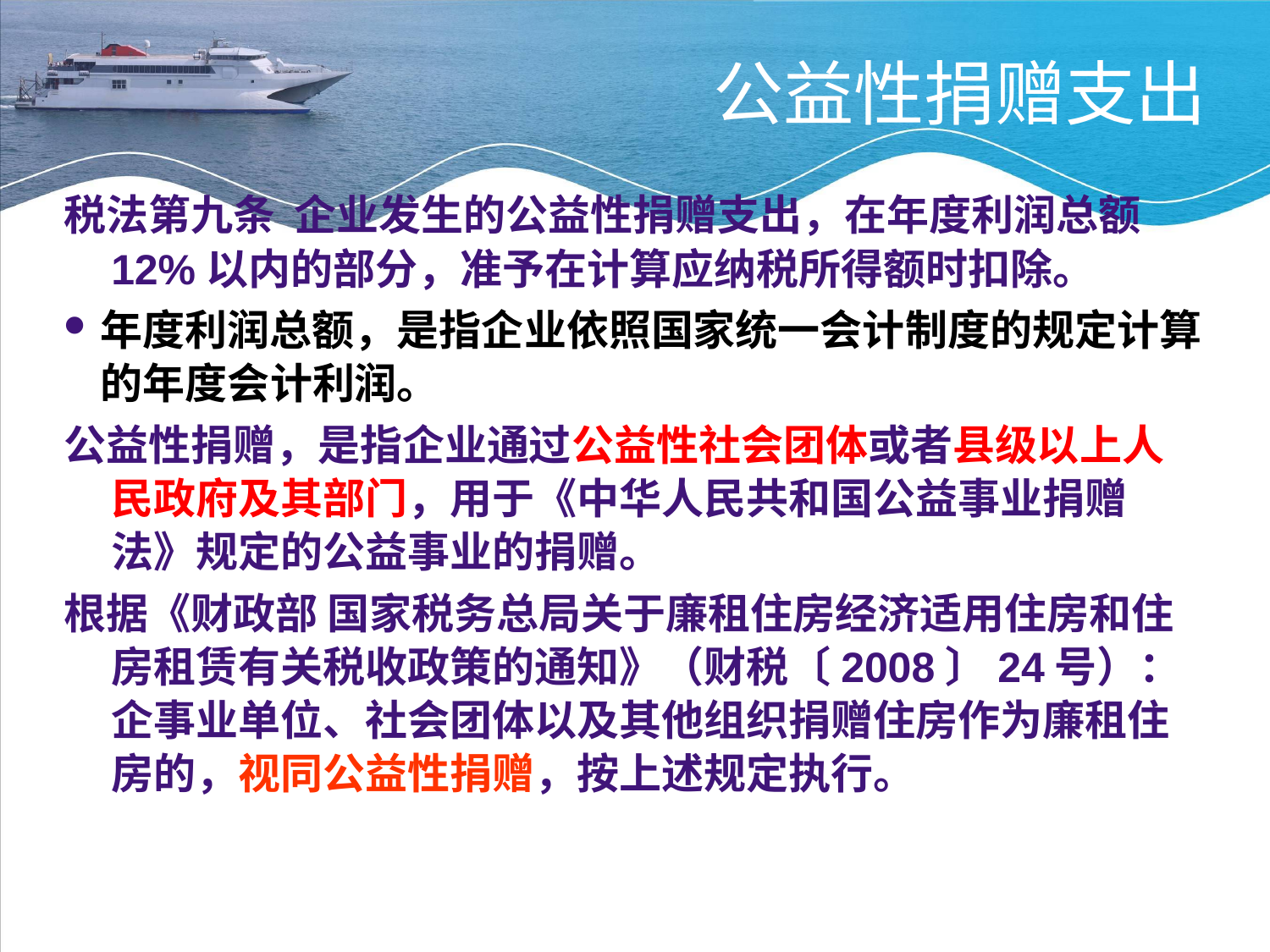

# 公益性捐赠支出
税法第九条  企业发生的公益性捐赠支出，在年度利润总额12%以内的部分，准予在计算应纳税所得额时扣除。
年度利润总额，是指企业依照国家统一会计制度的规定计算的年度会计利润。
公益性捐赠，是指企业通过公益性社会团体或者县级以上人民政府及其部门，用于《中华人民共和国公益事业捐赠法》规定的公益事业的捐赠。
根据《财政部 国家税务总局关于廉租住房经济适用住房和住房租赁有关税收政策的通知》（财税〔2008〕24号）：企事业单位、社会团体以及其他组织捐赠住房作为廉租住房的，视同公益性捐赠，按上述规定执行。